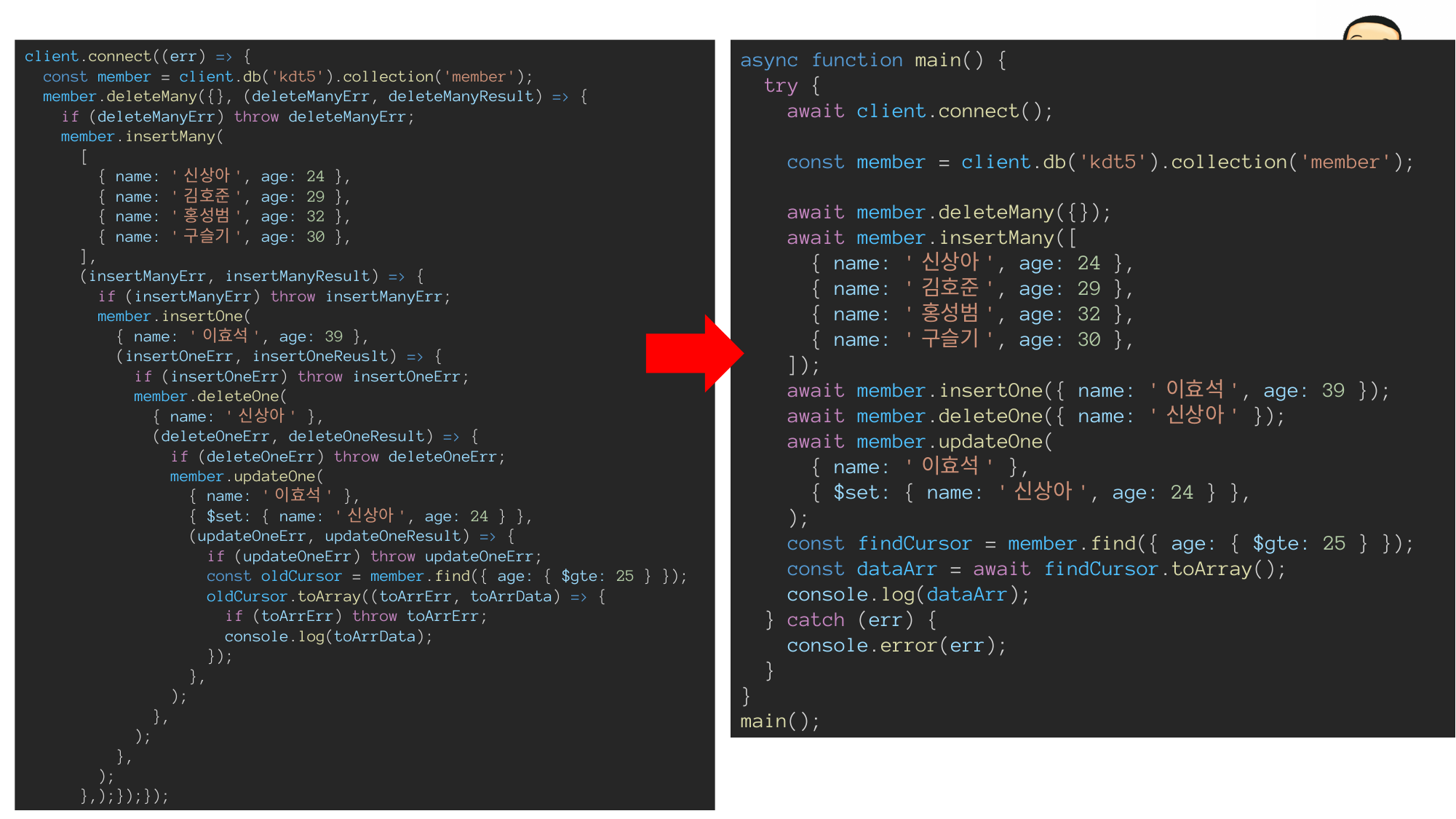

client.connect((err) => {
  const member = client.db('kdt5').collection('member');
  member.deleteMany({}, (deleteManyErr, deleteManyResult) => {
    if (deleteManyErr) throw deleteManyErr;
    member.insertMany(
      [
        { name: '신상아', age: 24 },
        { name: '김호준', age: 29 },
        { name: '홍성범', age: 32 },
        { name: '구슬기', age: 30 },
      ],
      (insertManyErr, insertManyResult) => {
        if (insertManyErr) throw insertManyErr;
        member.insertOne(
          { name: '이효석', age: 39 },
          (insertOneErr, insertOneReuslt) => {
            if (insertOneErr) throw insertOneErr;
            member.deleteOne(
              { name: '신상아' },
              (deleteOneErr, deleteOneResult) => {
                if (deleteOneErr) throw deleteOneErr;
                member.updateOne(
                  { name: '이효석' },
                  { $set: { name: '신상아', age: 24 } },
                  (updateOneErr, updateOneResult) => {
                    if (updateOneErr) throw updateOneErr;
                    const oldCursor = member.find({ age: { $gte: 25 } });
                    oldCursor.toArray((toArrErr, toArrData) => {
                      if (toArrErr) throw toArrErr;
                      console.log(toArrData);
                    });
                  },
                );
              },
            );
          },
        );
      },);});});
async function main() {
  try {
    await client.connect();
    const member = client.db('kdt5').collection('member');
    await member.deleteMany({});
    await member.insertMany([
      { name: '신상아', age: 24 },
      { name: '김호준', age: 29 },
      { name: '홍성범', age: 32 },
      { name: '구슬기', age: 30 },
    ]);
    await member.insertOne({ name: '이효석', age: 39 });
    await member.deleteOne({ name: '신상아' });
    await member.updateOne(
      { name: '이효석' },
      { $set: { name: '신상아', age: 24 } },
    );
    const findCursor = member.find({ age: { $gte: 25 } });
    const dataArr = await findCursor.toArray();
    console.log(dataArr);
  } catch (err) {
    console.error(err);
  }
}
main();